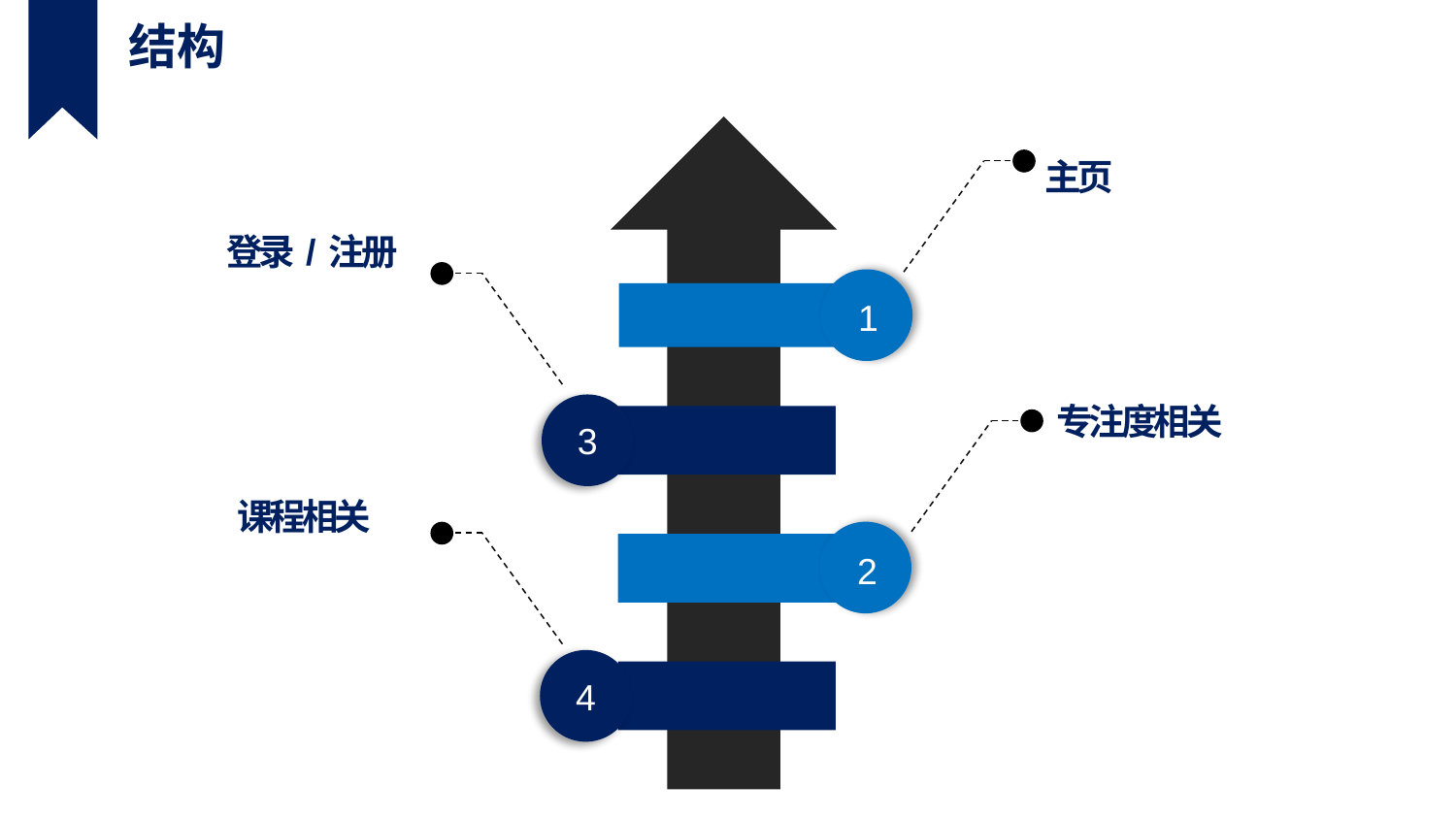

结构

主 页

登 录 / 注 册

1
专 注 度 相 关
3

课 程 相 关

2
4